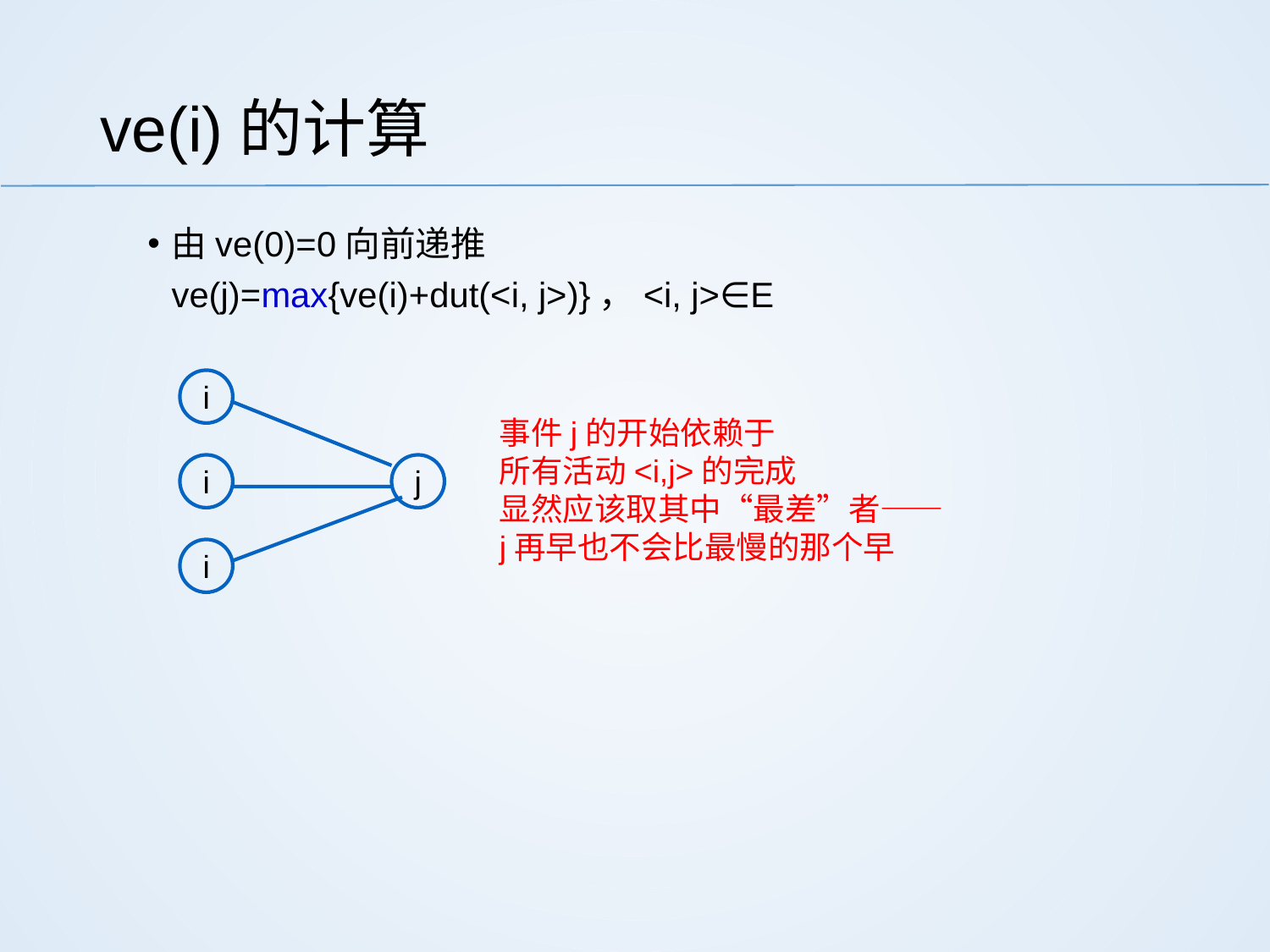

# ve(i)的计算
由ve(0)=0向前递推
ve(j)=max{ve(i)+dut(<i, j>)}，<i, j>∈E
i

事件j的开始依赖于
所有活动<i,j>的完成
显然应该取其中“最差”者——
j再早也不会比最慢的那个早
i
j

i
29